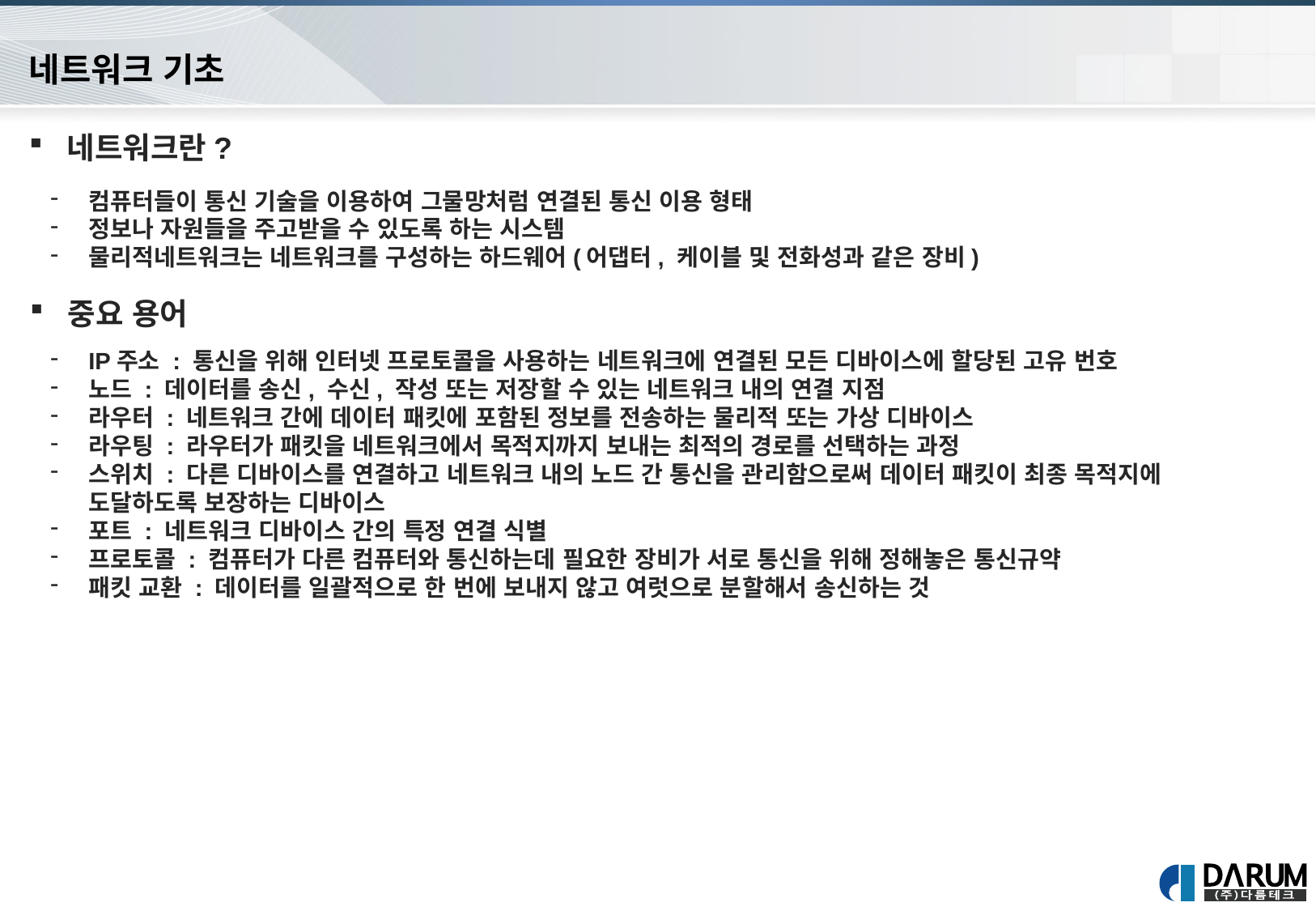

네트워크 기초

네트워크란?
컴퓨터들이 통신 기술을 이용하여 그물망처럼 연결된 통신 이용 형태
정보나 자원들을 주고받을 수 있도록 하는 시스템
물리적네트워크는 네트워크를 구성하는 하드웨어(어댑터, 케이블 및 전화성과 같은 장비)
중요 용어
IP주소 : 통신을 위해 인터넷 프로토콜을 사용하는 네트워크에 연결된 모든 디바이스에 할당된 고유 번호
노드 : 데이터를 송신, 수신, 작성 또는 저장할 수 있는 네트워크 내의 연결 지점
라우터 : 네트워크 간에 데이터 패킷에 포함된 정보를 전송하는 물리적 또는 가상 디바이스
라우팅 : 라우터가 패킷을 네트워크에서 목적지까지 보내는 최적의 경로를 선택하는 과정
스위치 : 다른 디바이스를 연결하고 네트워크 내의 노드 간 통신을 관리함으로써 데이터 패킷이 최종 목적지에 도달하도록 보장하는 디바이스
포트 : 네트워크 디바이스 간의 특정 연결 식별
프로토콜 : 컴퓨터가 다른 컴퓨터와 통신하는데 필요한 장비가 서로 통신을 위해 정해놓은 통신규약
패킷 교환 : 데이터를 일괄적으로 한 번에 보내지 않고 여럿으로 분할해서 송신하는 것